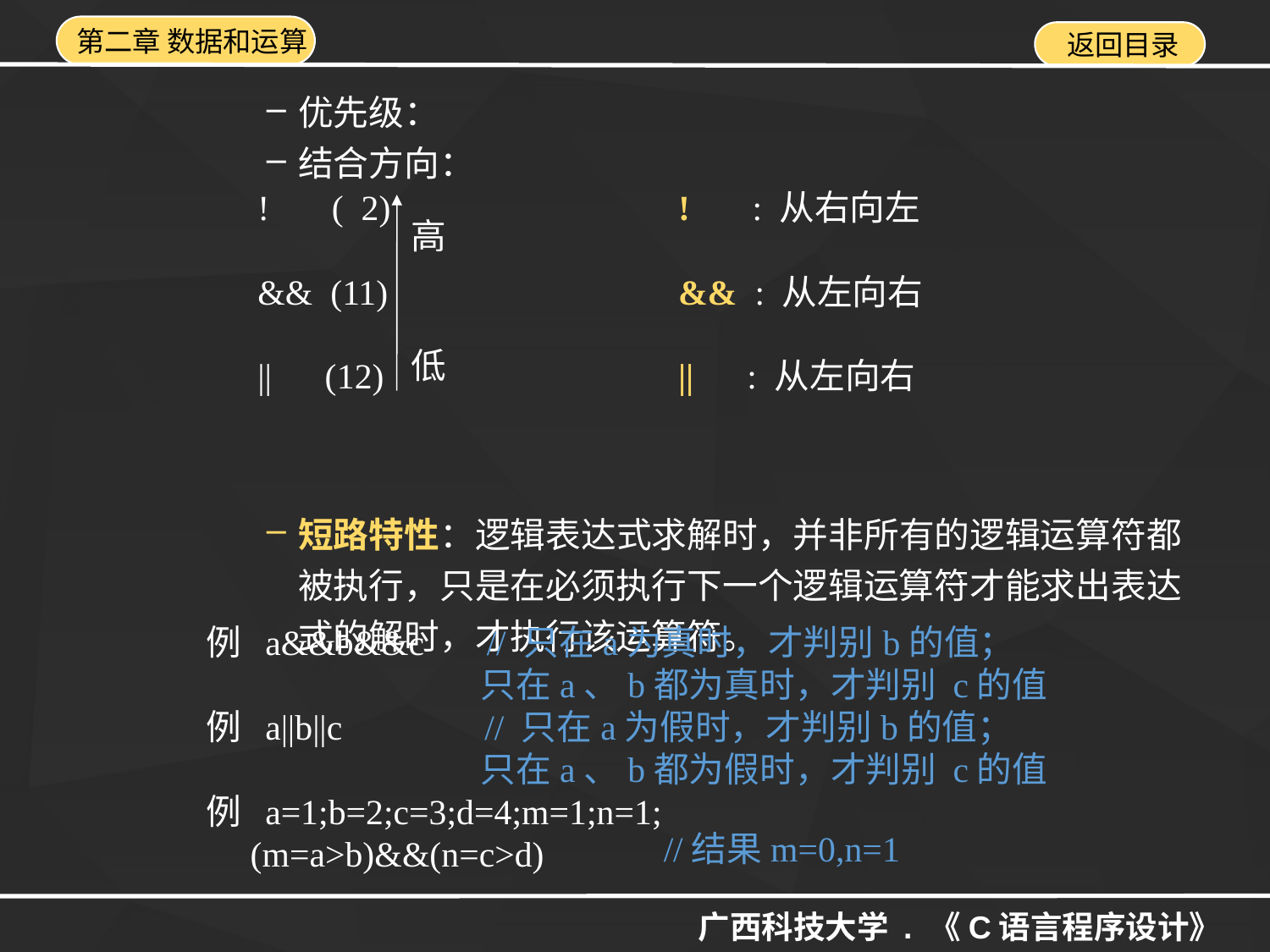

优先级：
结合方向：

短路特性：逻辑表达式求解时，并非所有的逻辑运算符都被执行，只是在必须执行下一个逻辑运算符才能求出表达式的解时，才执行该运算符。

!       (  2)

&&  (11)

||      (12)

高
低

!       : 从右向左

&&  : 从左向右

||      : 从左向右

例  a&&b&&c       // 只在a为真时，才判别b的值；
                                  只在a、b都为真时，才判别 c的值
例  a||b||c                // 只在a为假时，才判别b的值；
                                  只在a、b都为假时，才判别 c的值
例  a=1;b=2;c=3;d=4;m=1;n=1;
     (m=a>b)&&(n=c>d)

//结果m=0,n=1